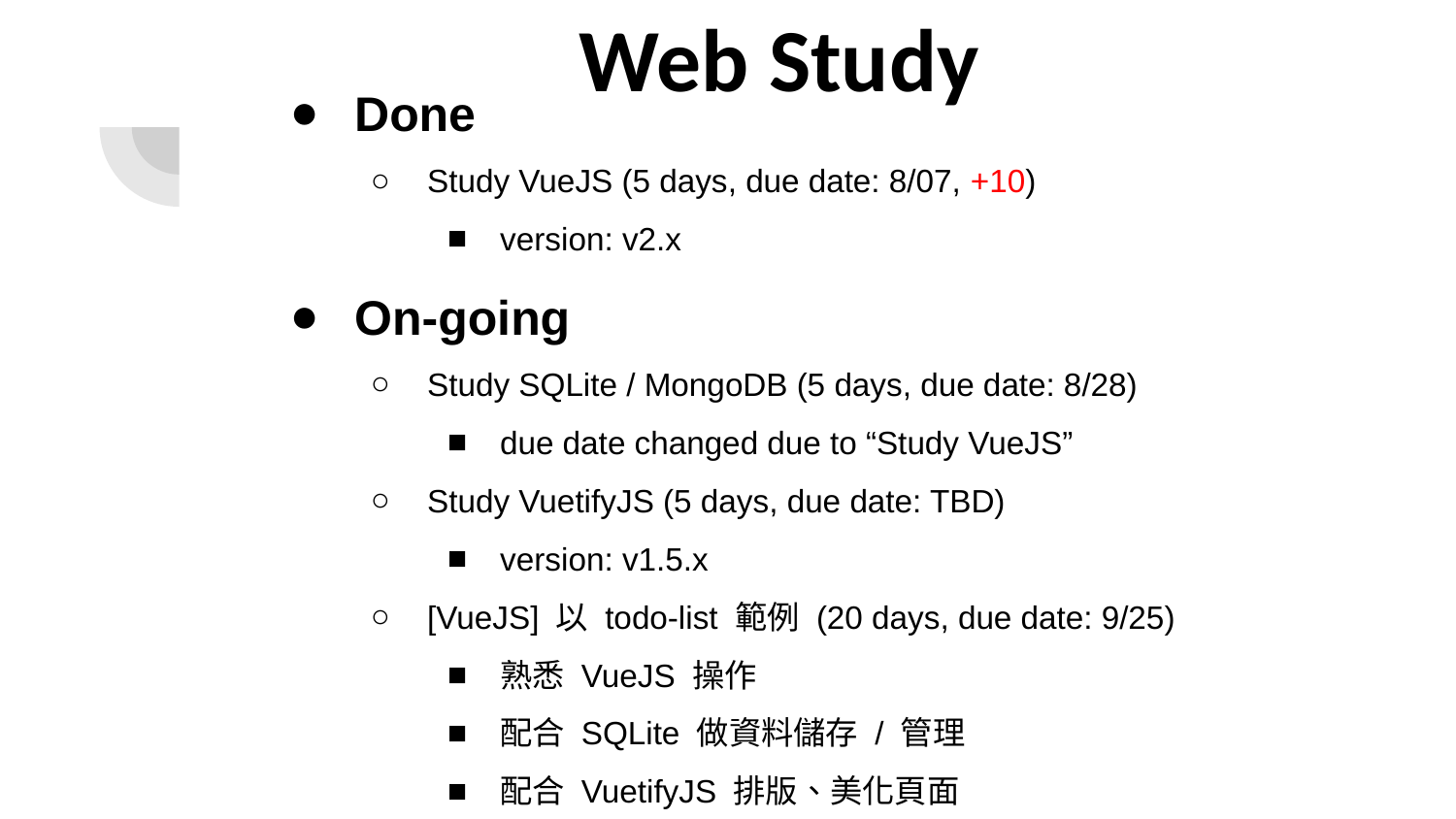

# Web Study
Done
Study VueJS (5 days, due date: 8/07, +10)
version: v2.x
On-going
Study SQLite / MongoDB (5 days, due date: 8/28)
due date changed due to “Study VueJS”
Study VuetifyJS (5 days, due date: TBD)
version: v1.5.x
[VueJS] 以 todo-list 範例 (20 days, due date: 9/25)
熟悉 VueJS 操作
配合 SQLite 做資料儲存 / 管理
配合 VuetifyJS 排版、美化頁面